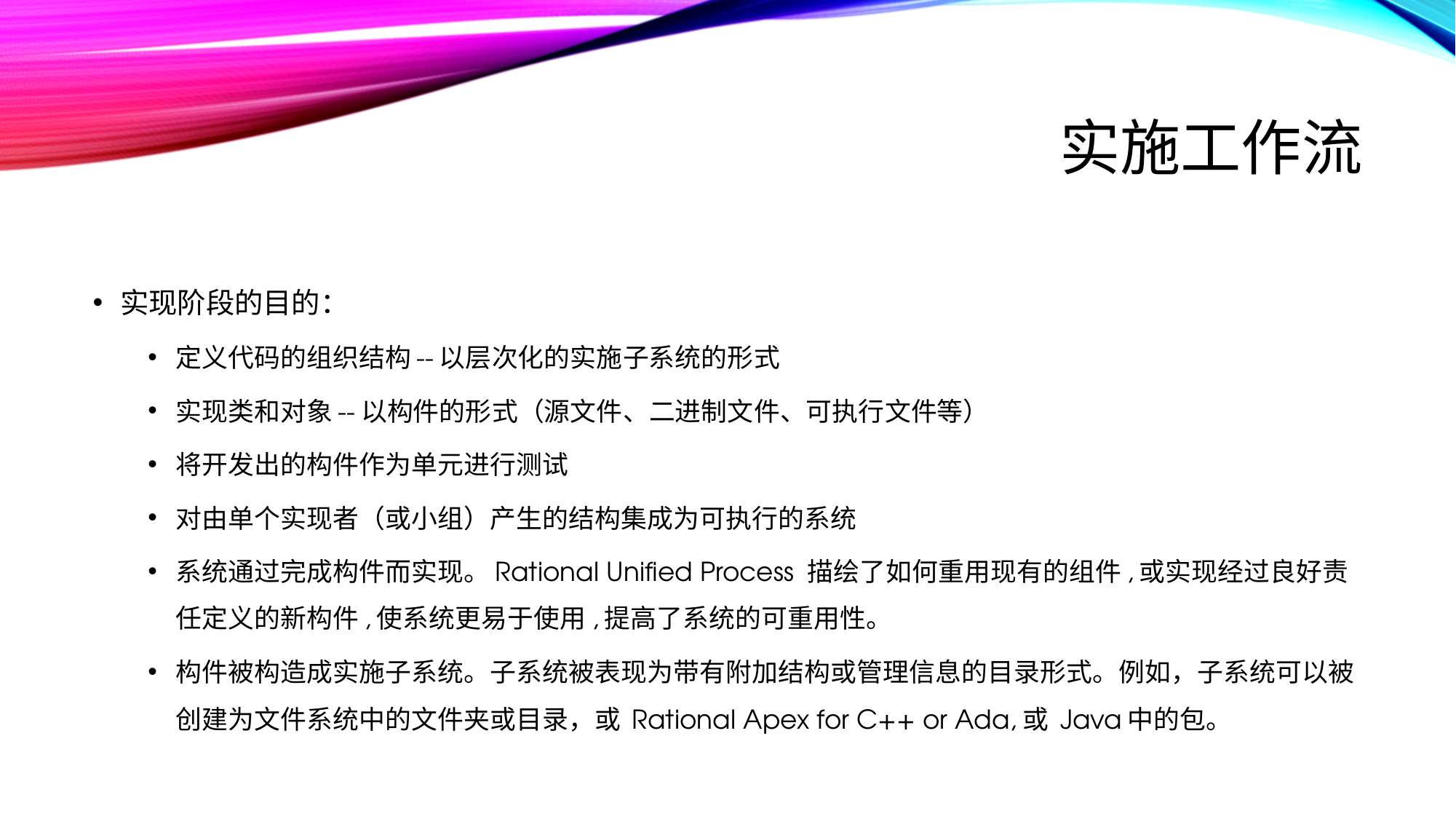

# 实施工作流
实现阶段的目的：
定义代码的组织结构--以层次化的实施子系统的形式
实现类和对象--以构件的形式（源文件、二进制文件、可执行文件等）
将开发出的构件作为单元进行测试
对由单个实现者（或小组）产生的结构集成为可执行的系统
系统通过完成构件而实现。Rational Unified Process 描绘了如何重用现有的组件,或实现经过良好责任定义的新构件,使系统更易于使用,提高了系统的可重用性。
构件被构造成实施子系统。子系统被表现为带有附加结构或管理信息的目录形式。例如，子系统可以被创建为文件系统中的文件夹或目录，或 Rational Apex for C++ or Ada,或 Java中的包。